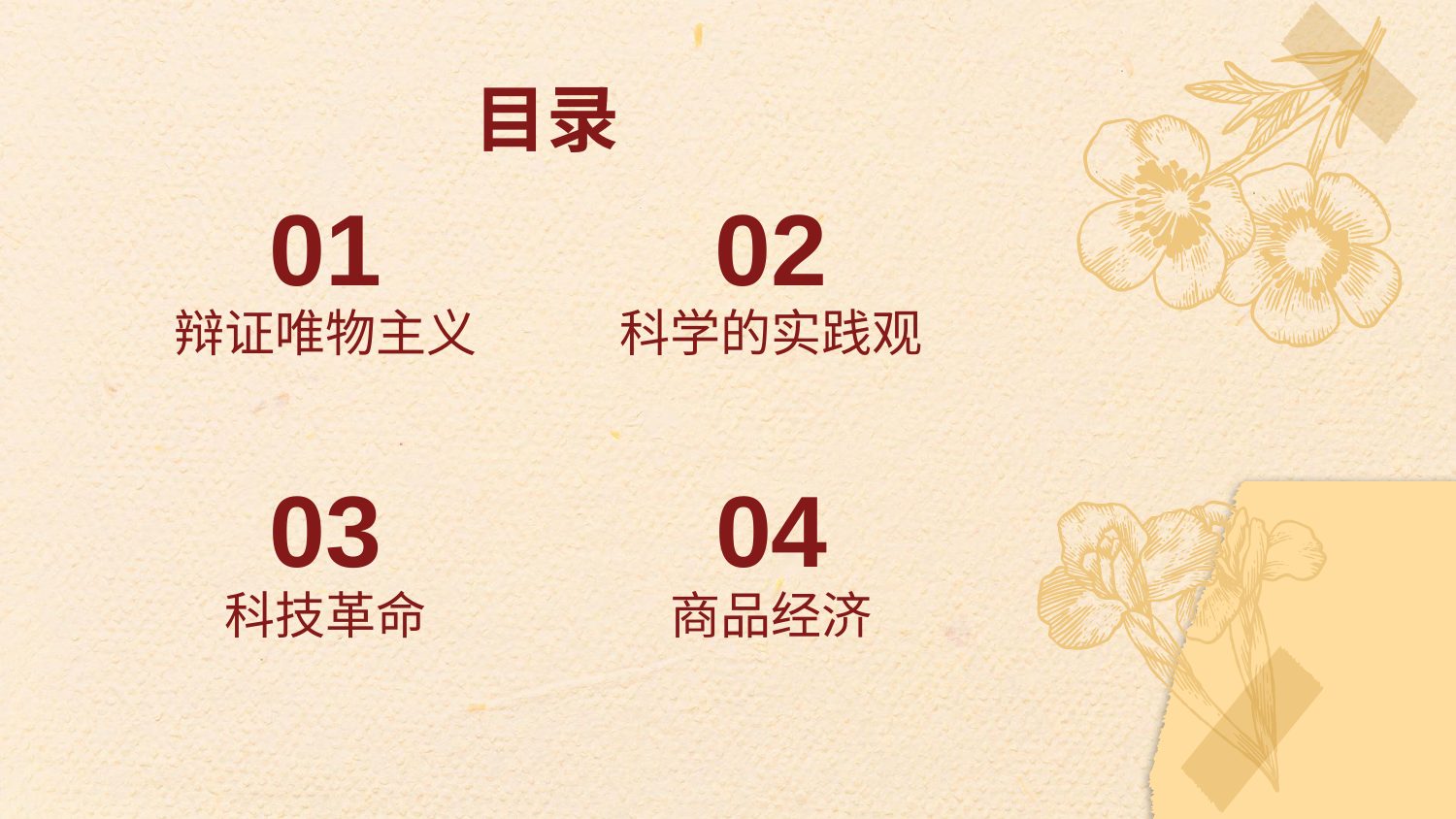

# 目录
01
02
辩证唯物主义
科学的实践观

03
04
科技革命
商品经济